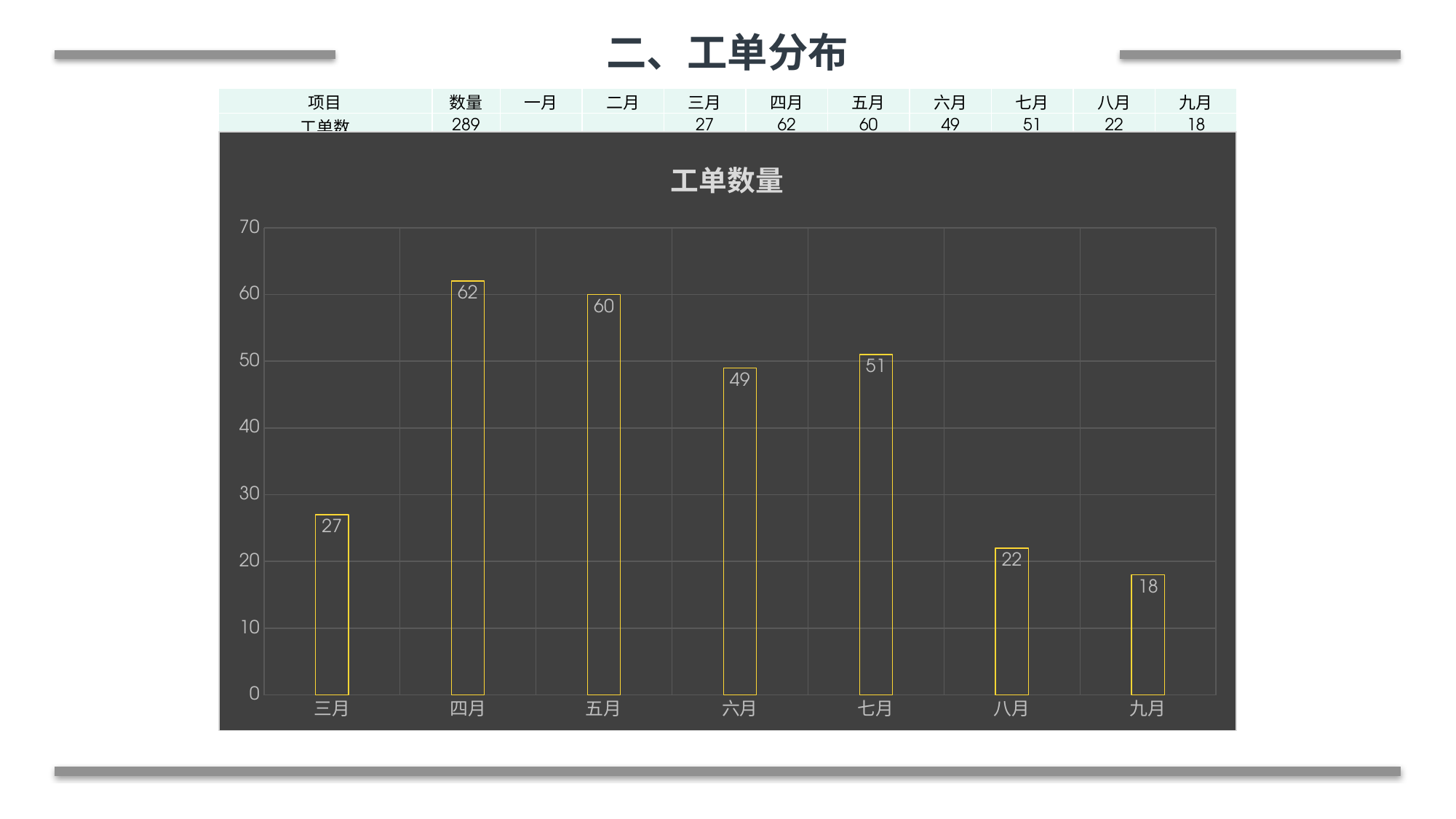

二、工单分布
| 项目 | 数量 | 一月 | 二月 | 三月 | 四月 | 五月 | 六月 | 七月 | 八月 | 九月 |
| --- | --- | --- | --- | --- | --- | --- | --- | --- | --- | --- |
| 工单数 | 289 |  |  | 27 | 62 | 60 | 49 | 51 | 22 | 18 |

### Chart: 工单数量

| Category |  |
|---|---|
| 三月 | 27.0 |
| 四月 | 62.0 |
| 五月 | 60.0 |
| 六月 | 49.0 |
| 七月 | 51.0 |
| 八月 | 22.0 |
| 九月 | 18.0 |